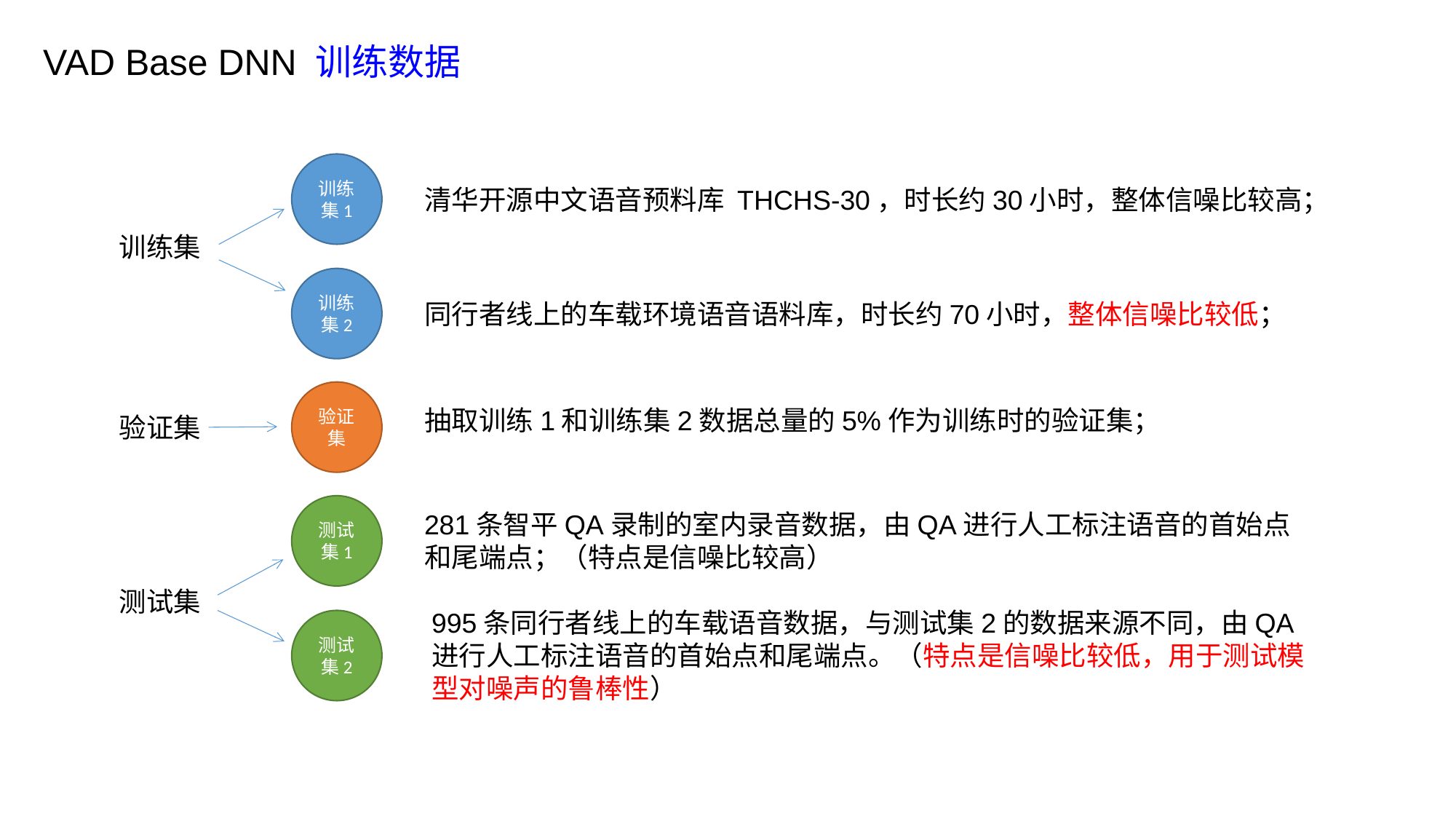

VAD Base DNN 训练数据
训练集1
清华开源中文语音预料库 THCHS-30，时长约30小时，整体信噪比较高；
训练集
训练集2
同行者线上的车载环境语音语料库，时长约70小时，整体信噪比较低；
验证集
抽取训练1和训练集2数据总量的5%作为训练时的验证集；
验证集
测试集1
281条智平QA录制的室内录音数据，由QA进行人工标注语音的首始点和尾端点；（特点是信噪比较高）
测试集
995条同行者线上的车载语音数据，与测试集2的数据来源不同，由QA进行人工标注语音的首始点和尾端点。（特点是信噪比较低，用于测试模型对噪声的鲁棒性）
测试集2